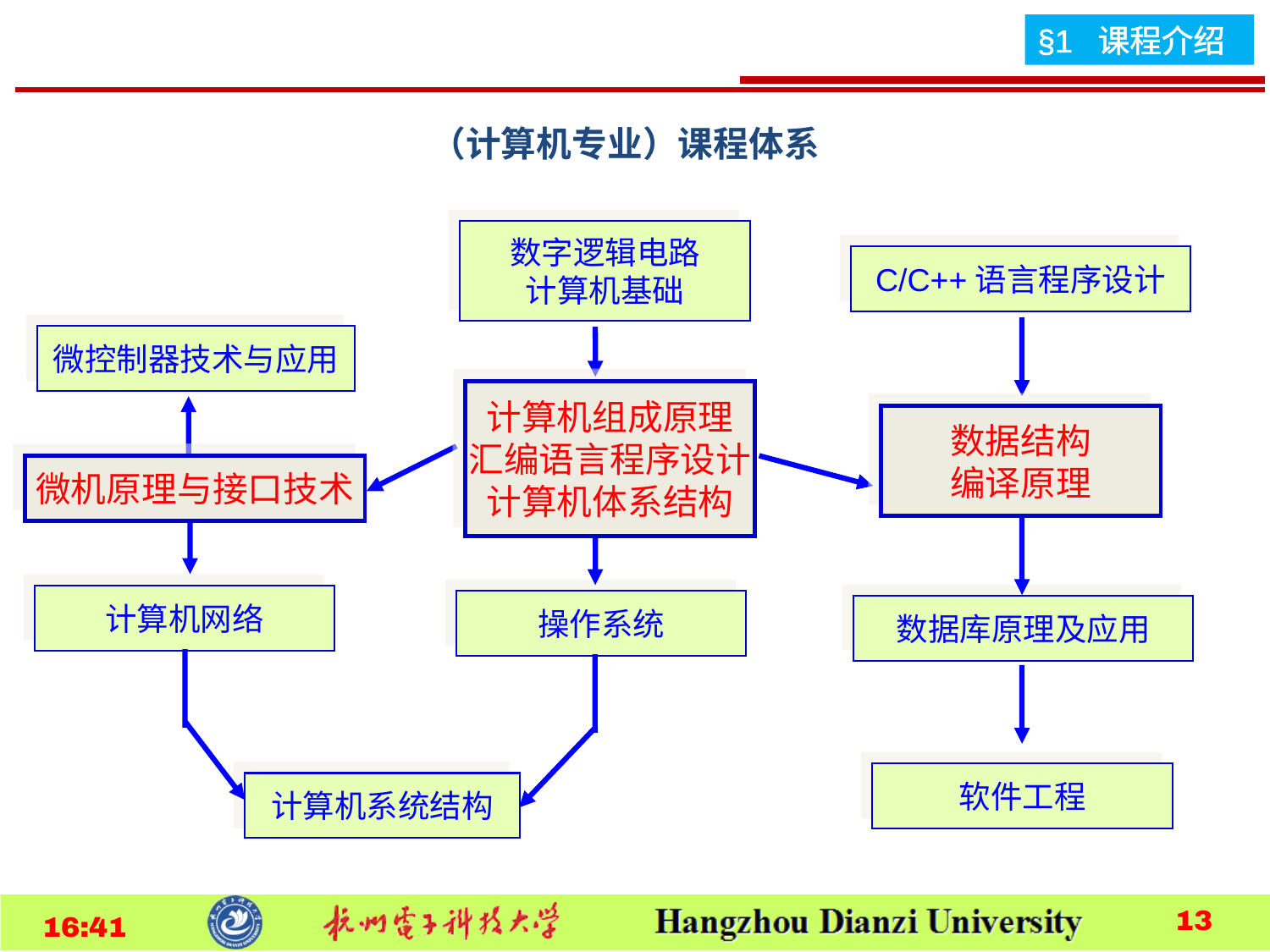

（计算机专业）课程体系
数字逻辑电路
计算机基础
C/C++语言程序设计

微控制器技术与应用

计算机组成原理
汇编语言程序设计
计算机体系结构

数据结构
编译原理

微机原理与接口技术

计算机网络
操作系统
数据库原理及应用

软件工程
计算机系统结构